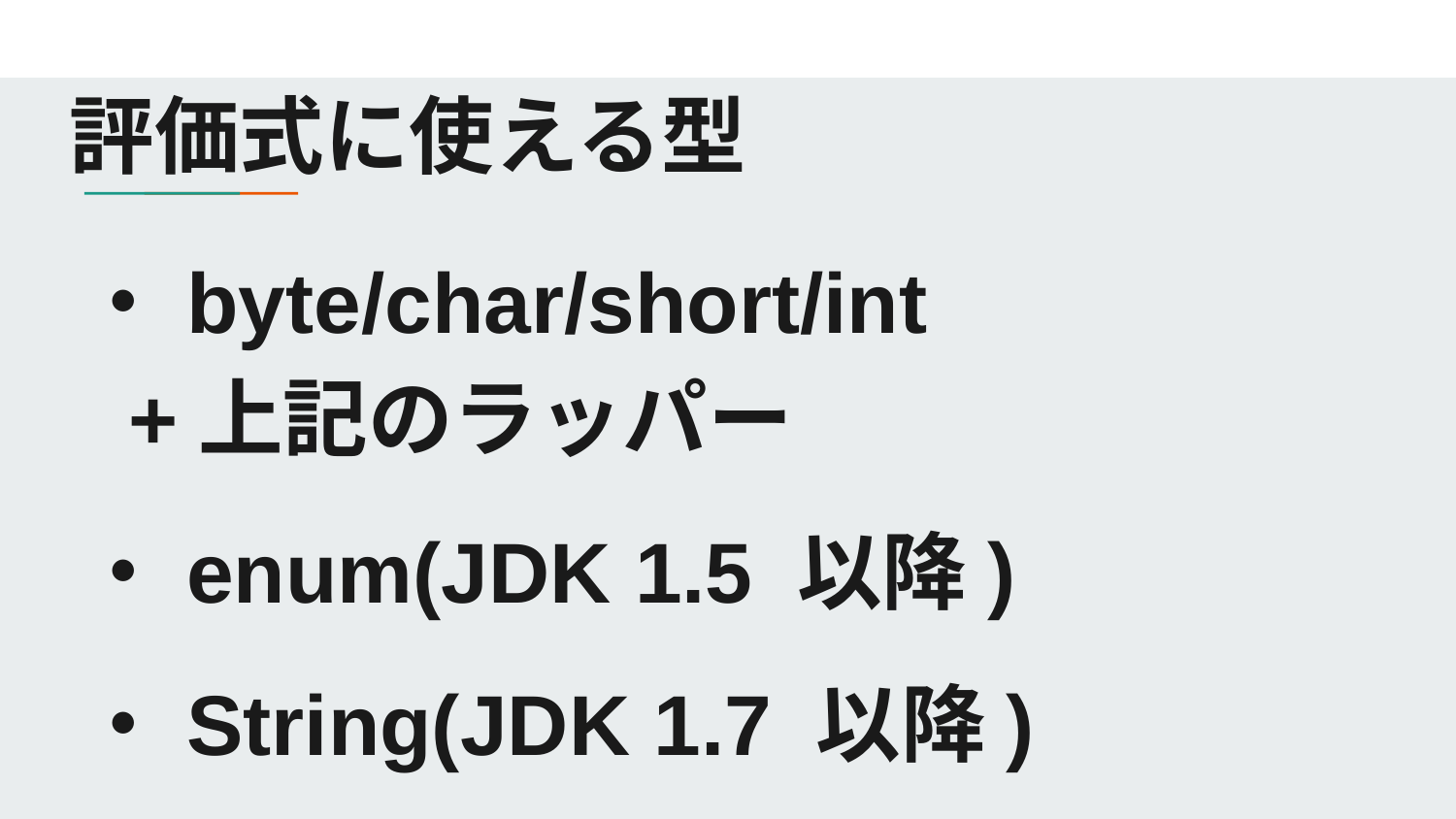

# 評価式に使える型
・byte/char/short/int
  +上記のラッパー
・enum(JDK 1.5 以降)
・String(JDK 1.7 以降)